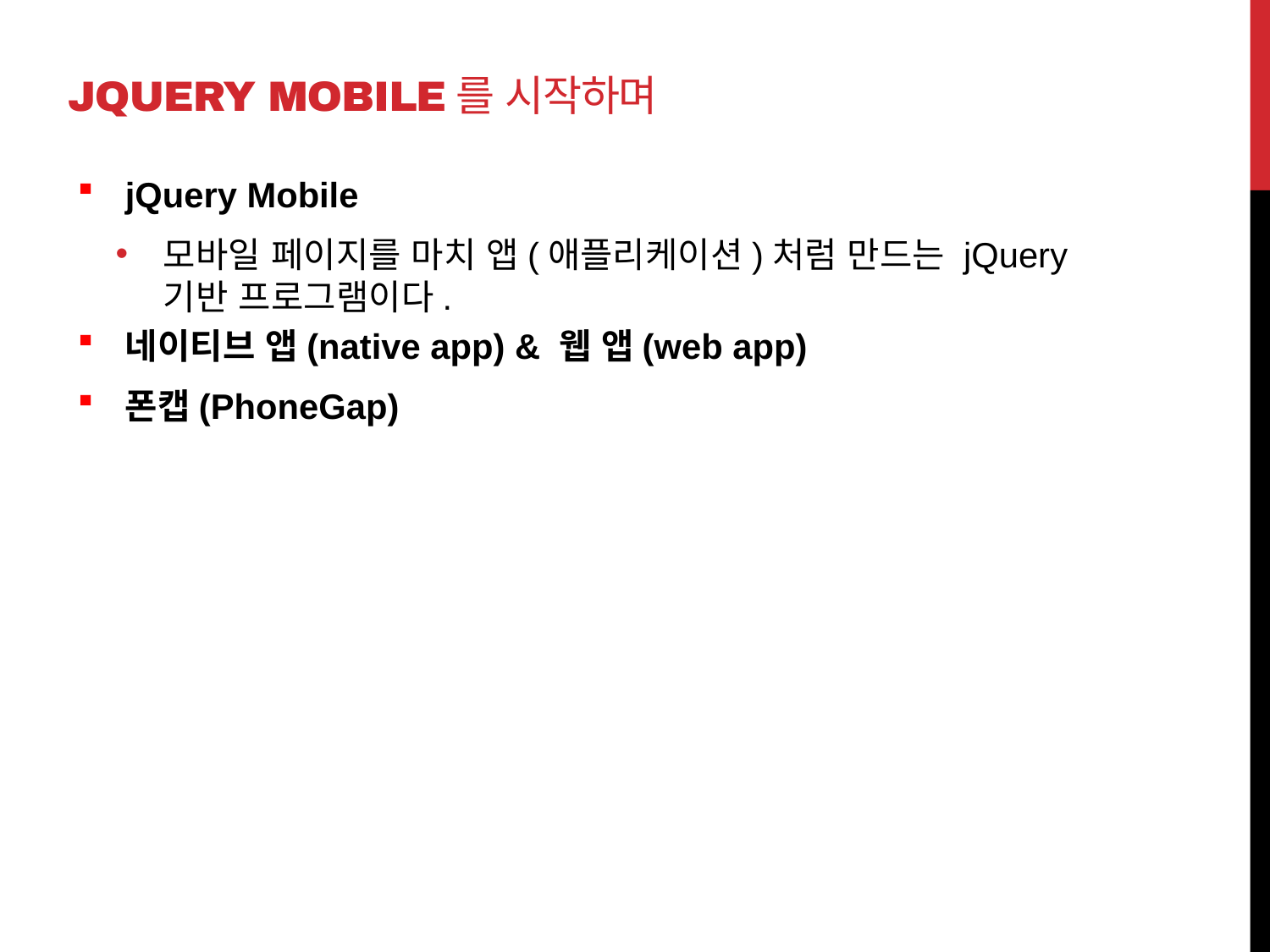

# jQuery Mobile를 시작하며
jQuery Mobile
모바일 페이지를 마치 앱(애플리케이션)처럼 만드는 jQuery 기반 프로그램이다.
네이티브 앱(native app) & 웹 앱(web app)
폰캡(PhoneGap)